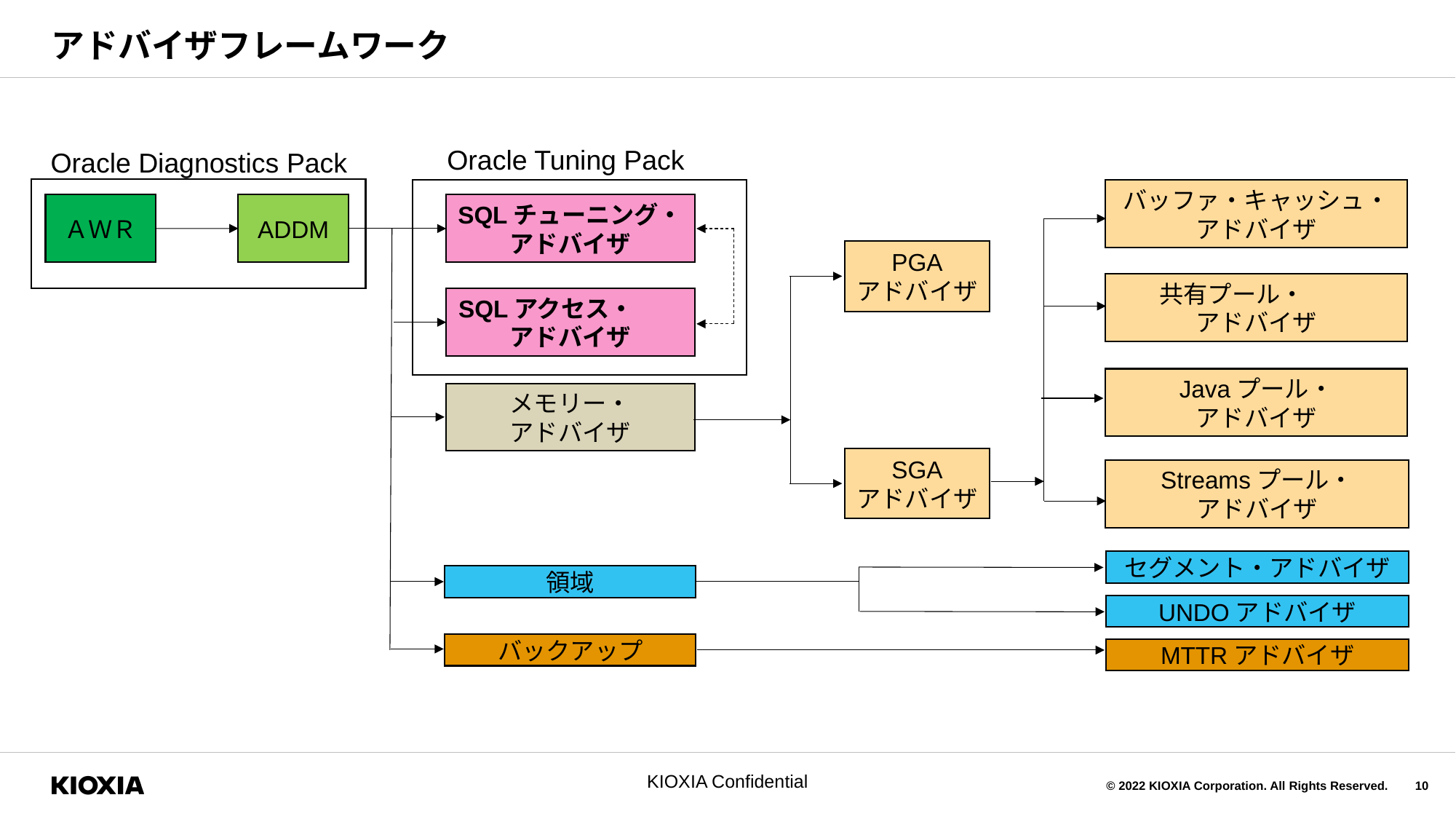

# アドバイザフレームワーク
Oracle Tuning Pack
Oracle Diagnostics Pack

バッファ・キャッシュ・アドバイザ
ADDM
SQLチューニング・アドバイザ
PGA
アドバイザ
共有プール・
アドバイザ
SQLアクセス・　　アドバイザ
Javaプール・
アドバイザ
メモリー・
アドバイザ
SGA
アドバイザ
Streamsプール・
アドバイザ
領域
バックアップ

セグメント・アドバイザ
UNDOアドバイザ
MTTRアドバイザ

ＡＷＲ
KIOXIA Confidential